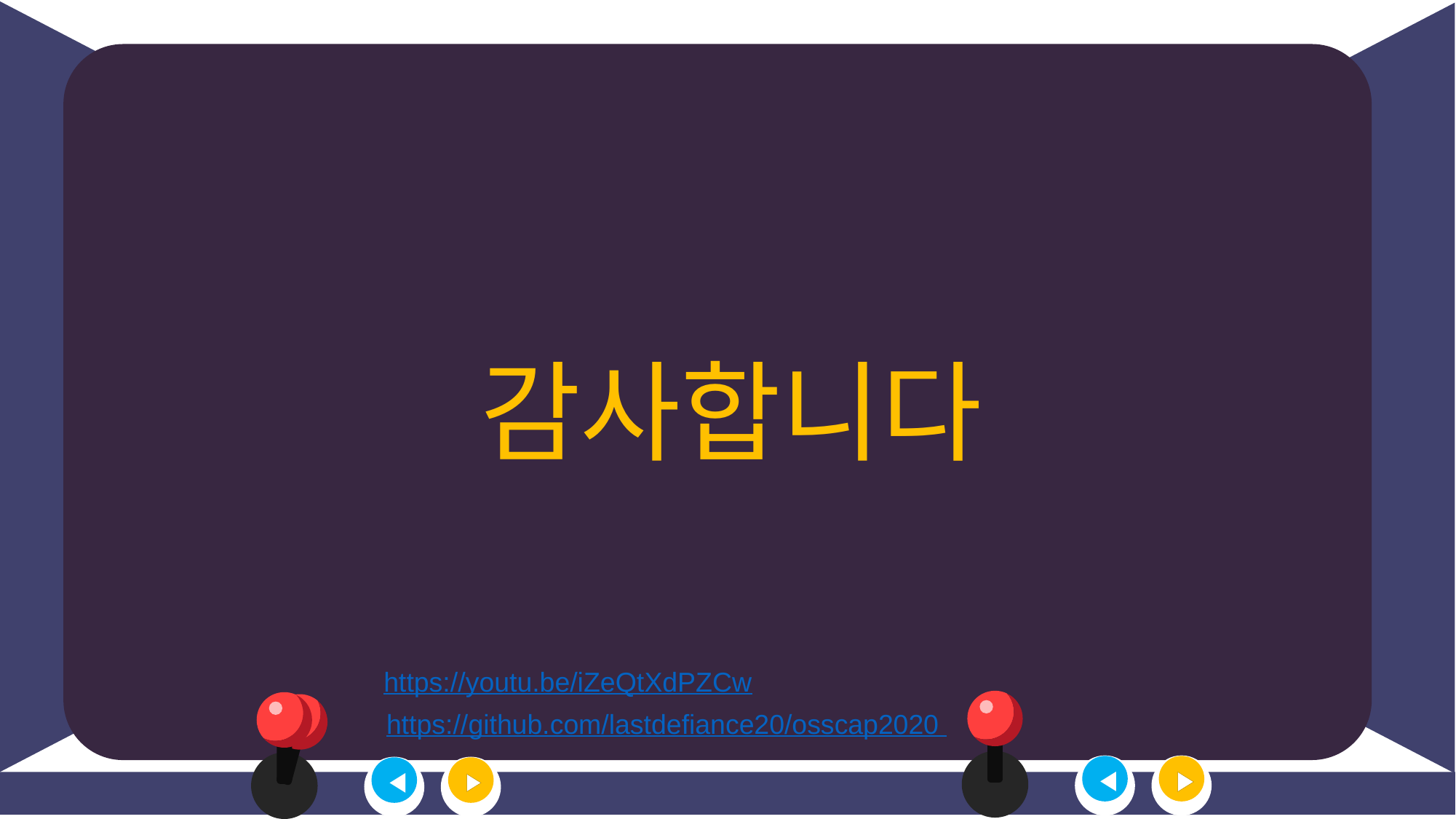

감사합니다
https://youtu.be/iZeQtXdPZCw

https://github.com/lastdefiance20/osscap2020

◀
▶

◀
▶